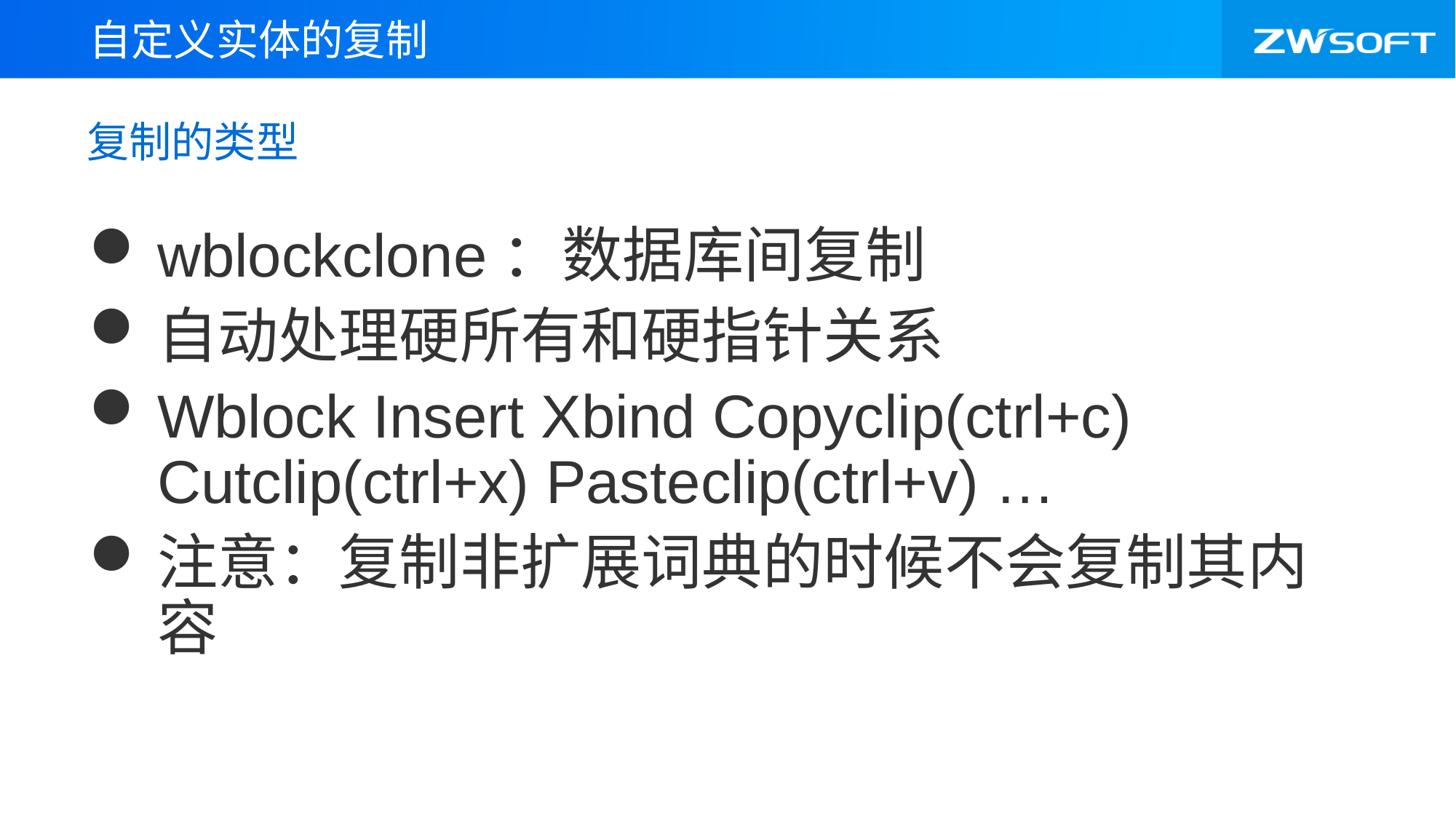

自定义实体的复制
# 复制的类型
wblockclone：数据库间复制
自动处理硬所有和硬指针关系
Wblock Insert Xbind Copyclip(ctrl+c) Cutclip(ctrl+x) Pasteclip(ctrl+v) …
注意：复制非扩展词典的时候不会复制其内容